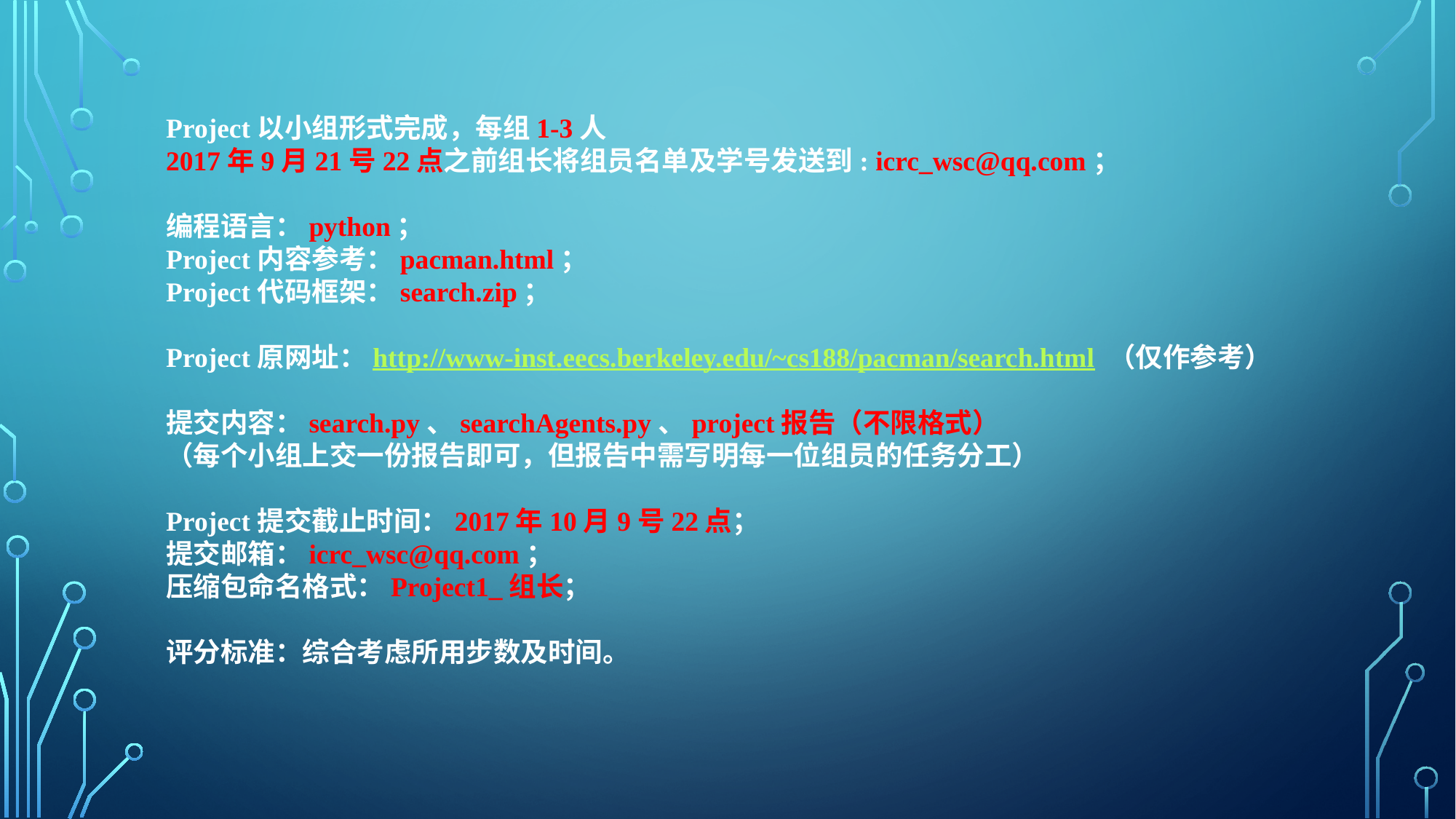

Project以小组形式完成，每组1-3人
2017年9月21号22点之前组长将组员名单及学号发送到: icrc_wsc@qq.com；

编程语言：python；
Project内容参考：pacman.html；
Project代码框架：search.zip；

Project原网址：http://www-inst.eecs.berkeley.edu/~cs188/pacman/search.html （仅作参考）

提交内容：search.py、searchAgents.py、project报告（不限格式）
（每个小组上交一份报告即可，但报告中需写明每一位组员的任务分工）

Project提交截止时间：2017年10月9号22点；
提交邮箱：icrc_wsc@qq.com；
压缩包命名格式：Project1_组长；

评分标准：综合考虑所用步数及时间。